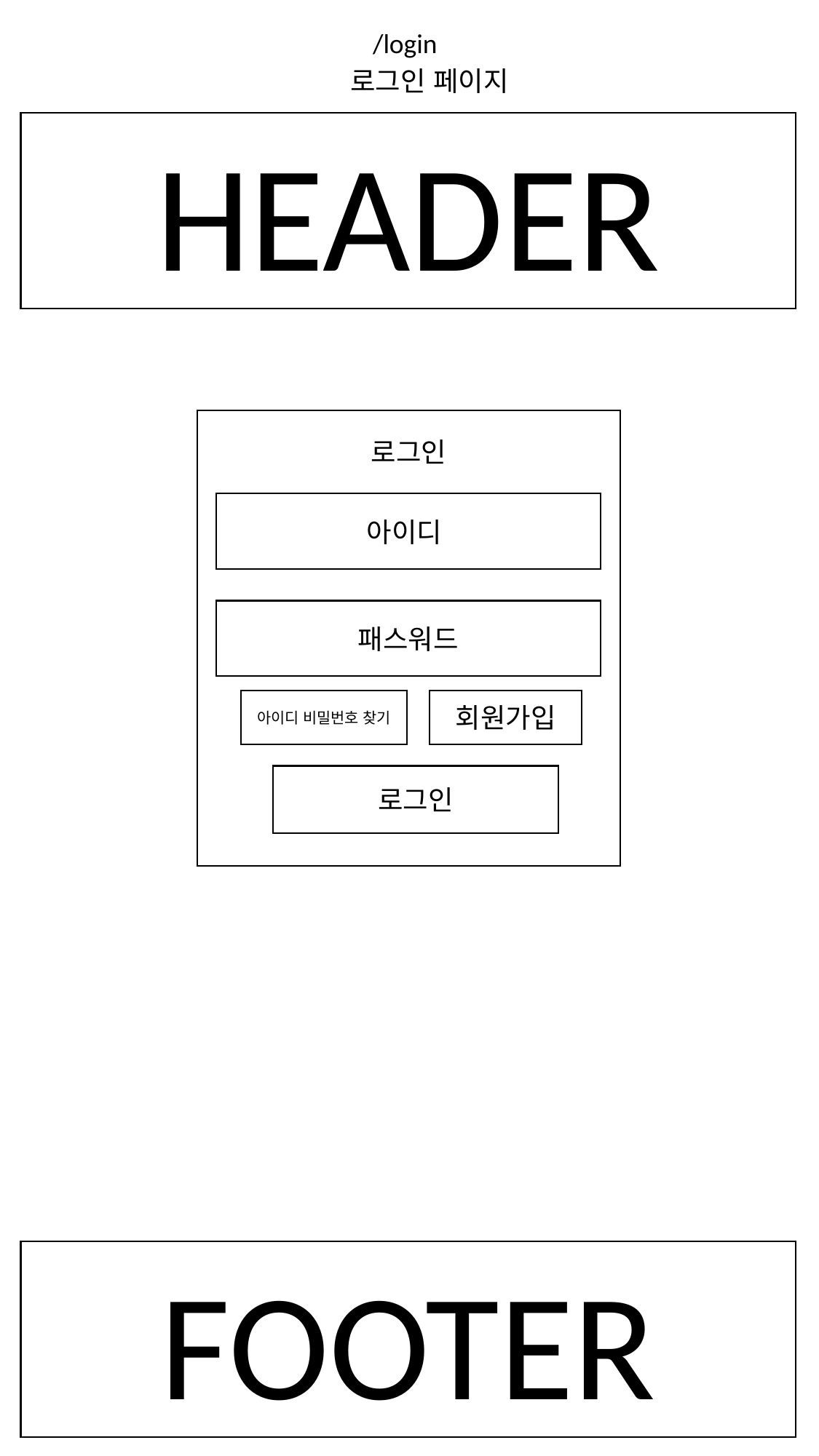

/login
로그인 페이지
HEADER

로그인
아이디
패스워드
아이디 비밀번호 찾기
회원가입
로그인
FOOTER